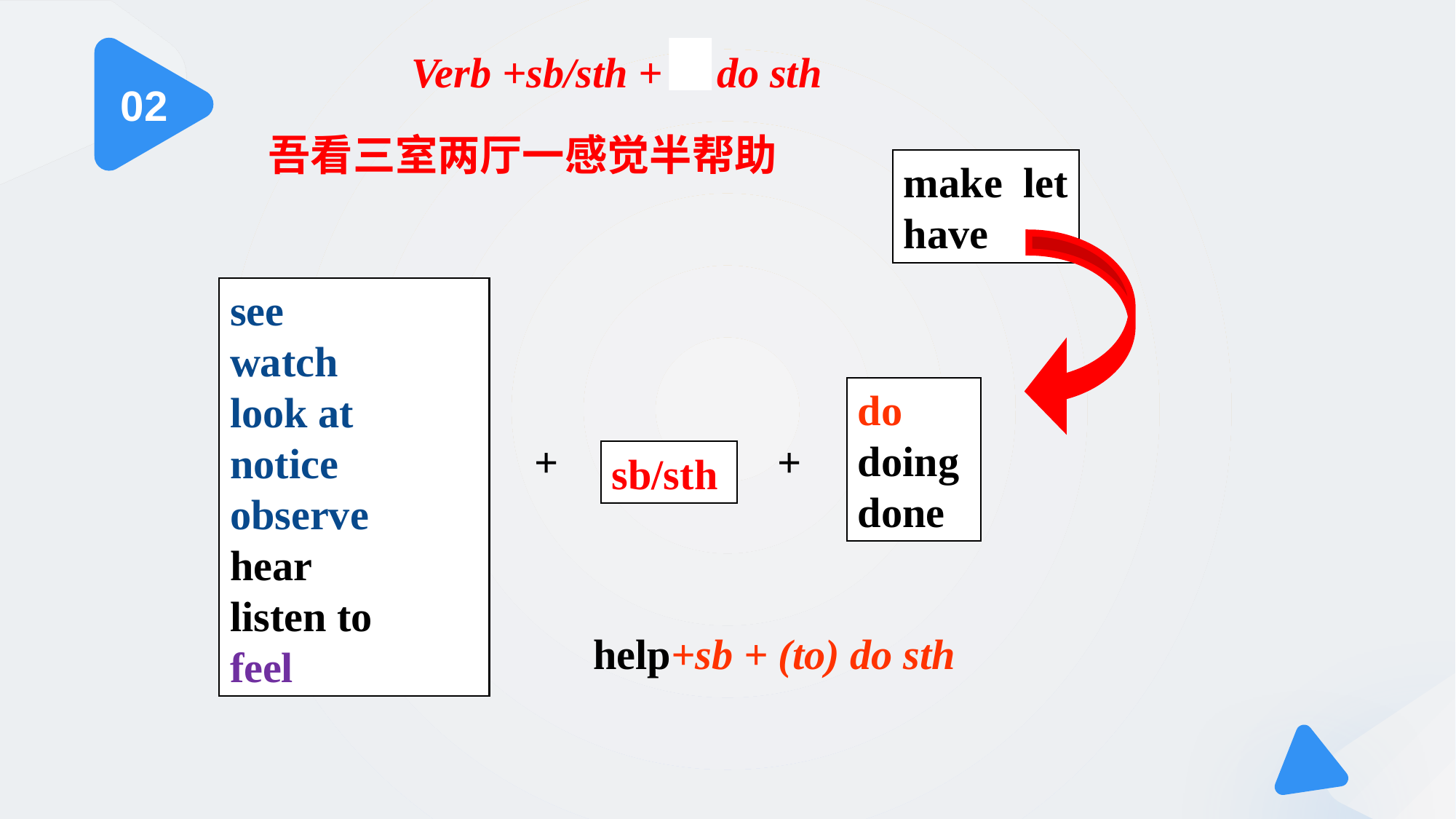

Verb +sb/sth + to do sth

0 2

吾看三室两厅一感觉半帮助
make  let
have

see
watch
look at
notice
observe
hear
listen to
feel
do
doing
done
+
 +
sb/sth
help+sb + (to) do sth